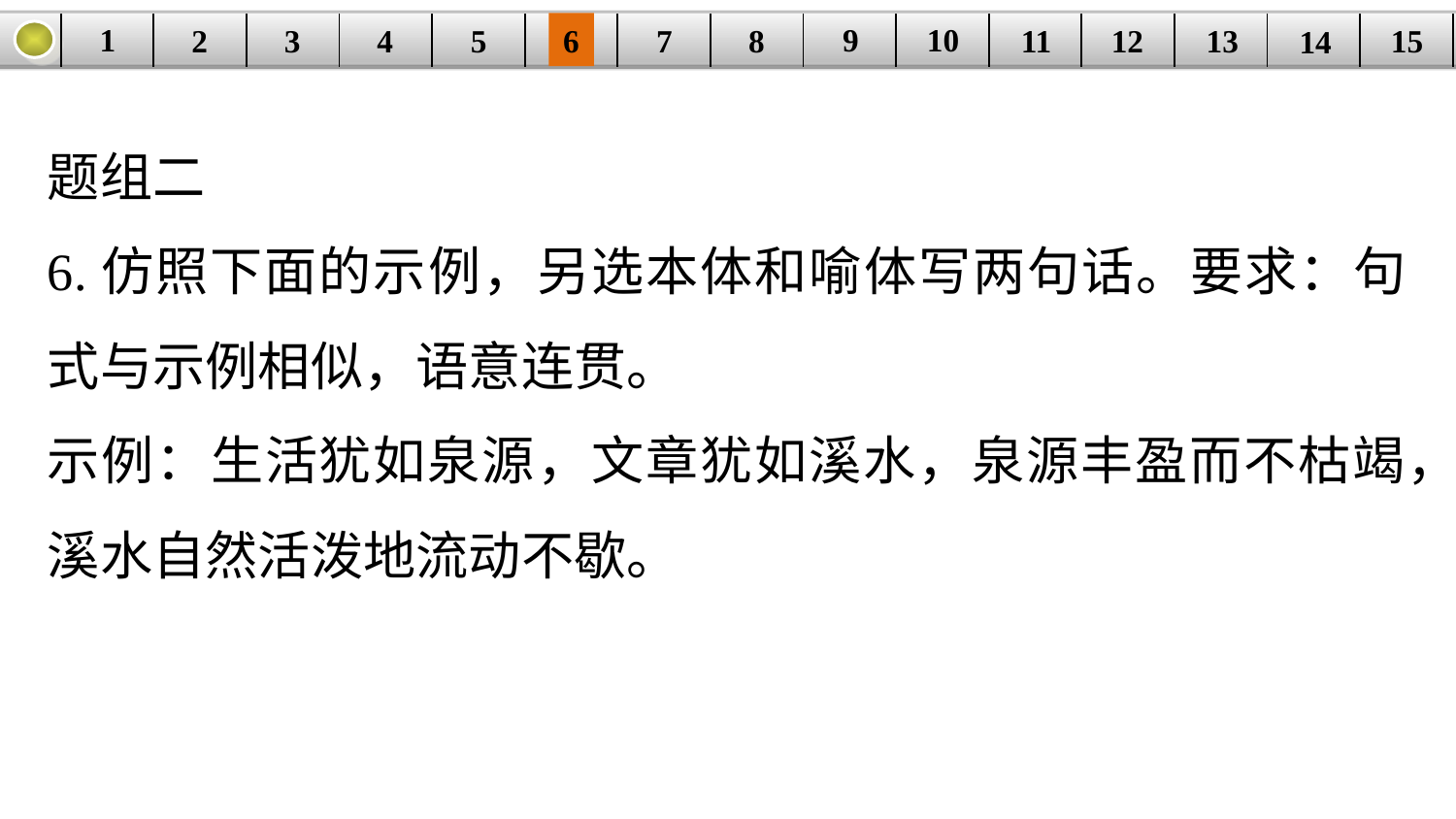

9
10
1
3
4
5
6
8
11
2
12
15
|  |  |  |  |  |  |  |  |  |  |  |  |  |  |  |
| --- | --- | --- | --- | --- | --- | --- | --- | --- | --- | --- | --- | --- | --- | --- |
7
13
14

题组二
6.仿照下面的示例，另选本体和喻体写两句话。要求：句式与示例相似，语意连贯。
示例：生活犹如泉源，文章犹如溪水，泉源丰盈而不枯竭，溪水自然活泼地流动不歇。